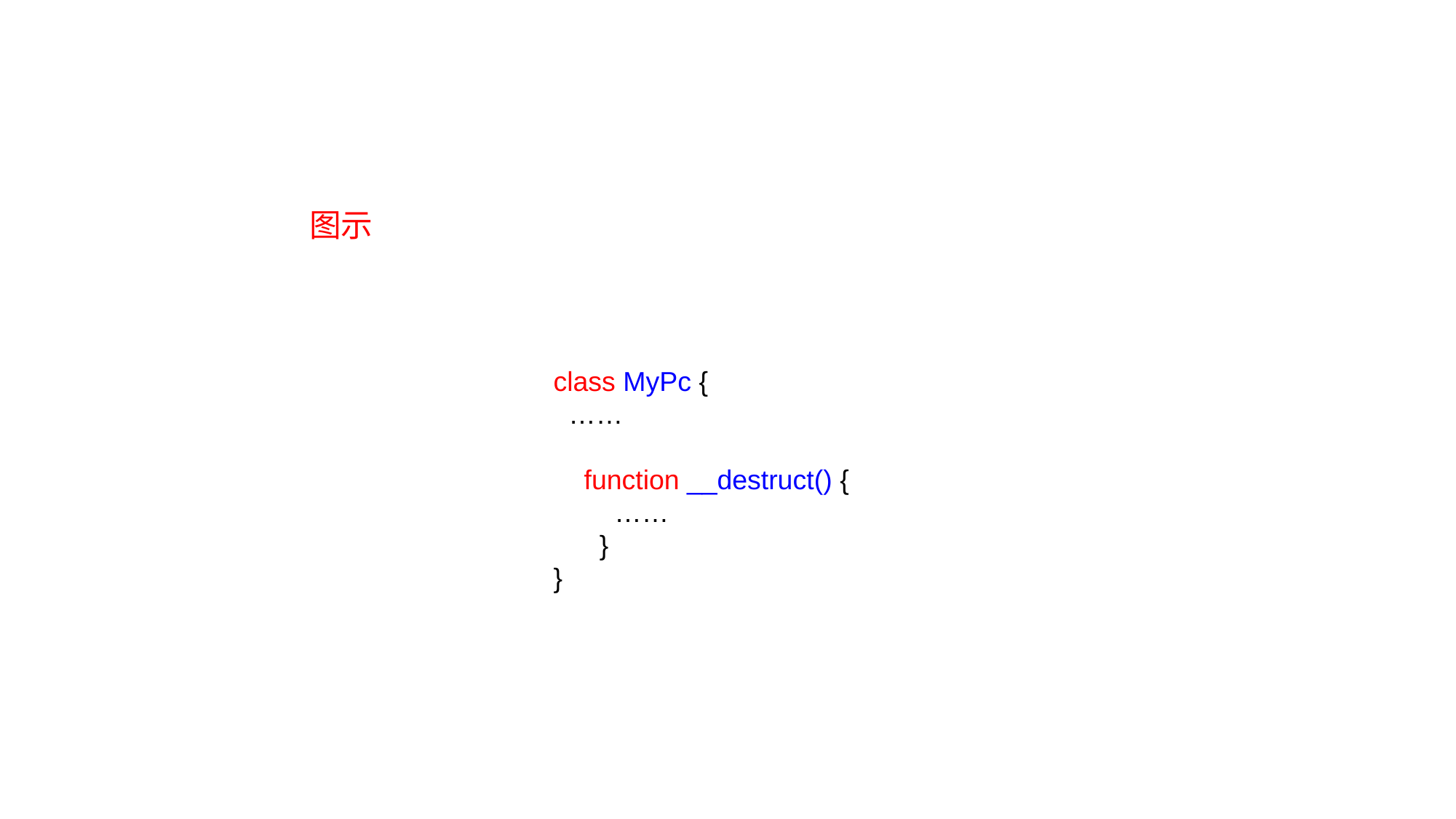

图示
class MyPc {
  ……

    function __destruct() {
        ……
      }
}